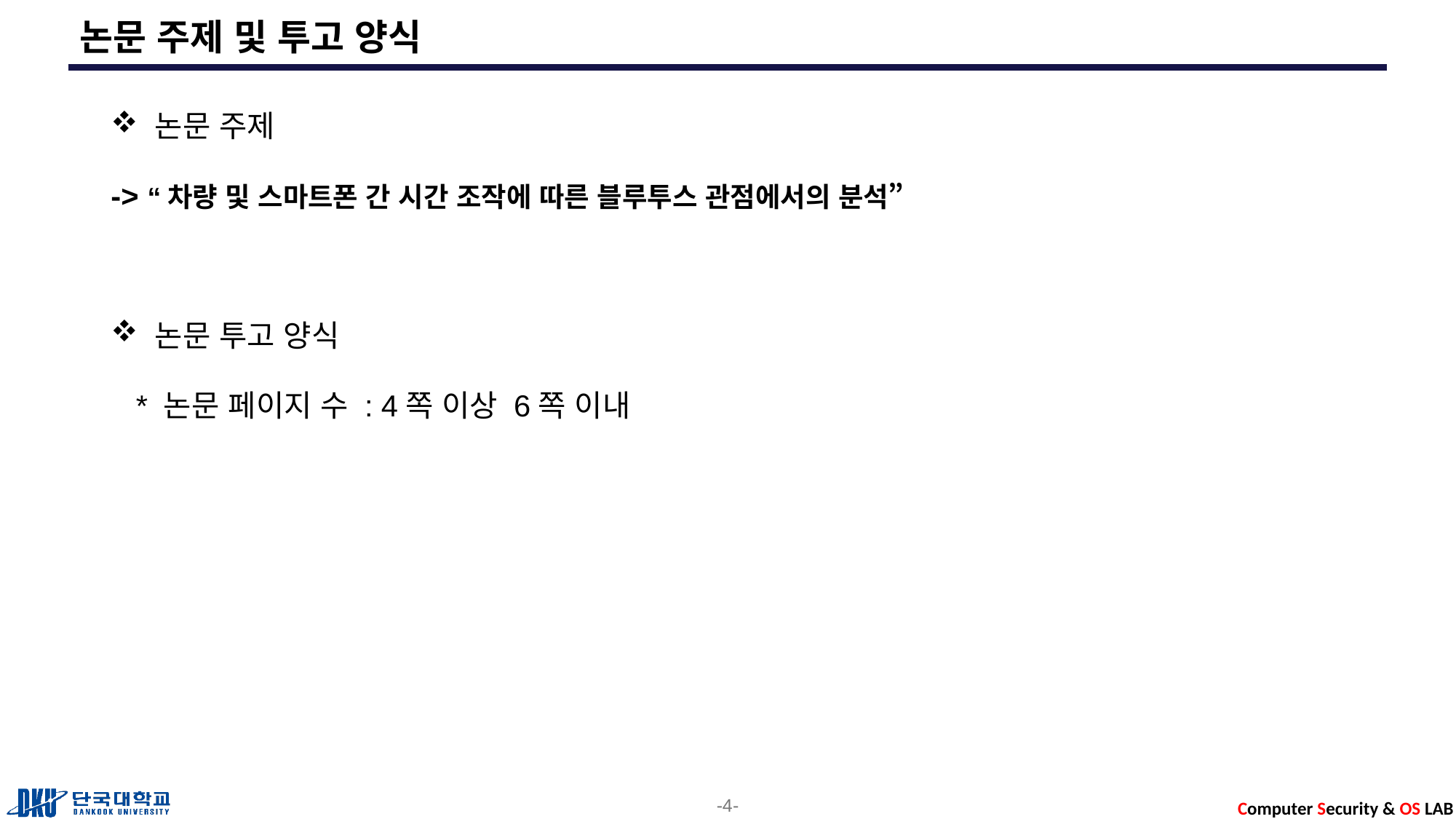

# 논문 주제 및 투고 양식
 논문 주제
-> “차량 및 스마트폰 간 시간 조작에 따른 블루투스 관점에서의 분석”

 논문 투고 양식
   * 논문 페이지 수 : 4쪽 이상 6쪽 이내

-4-